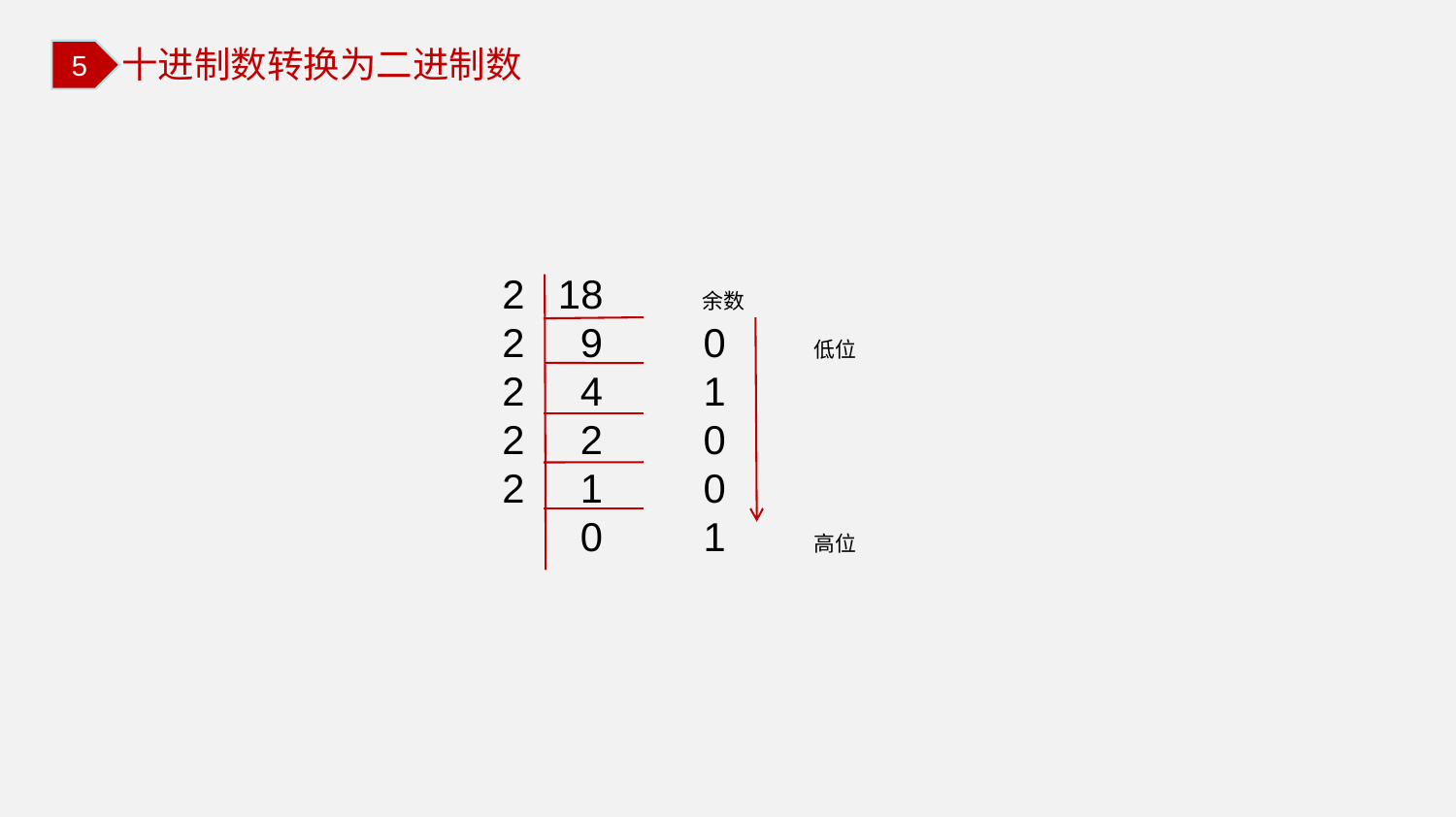

5
十进制数转换为二进制数
2   18        余数
2     9         0       低位
2     4         1
2     2         0
2     1         0
       0         1       高位